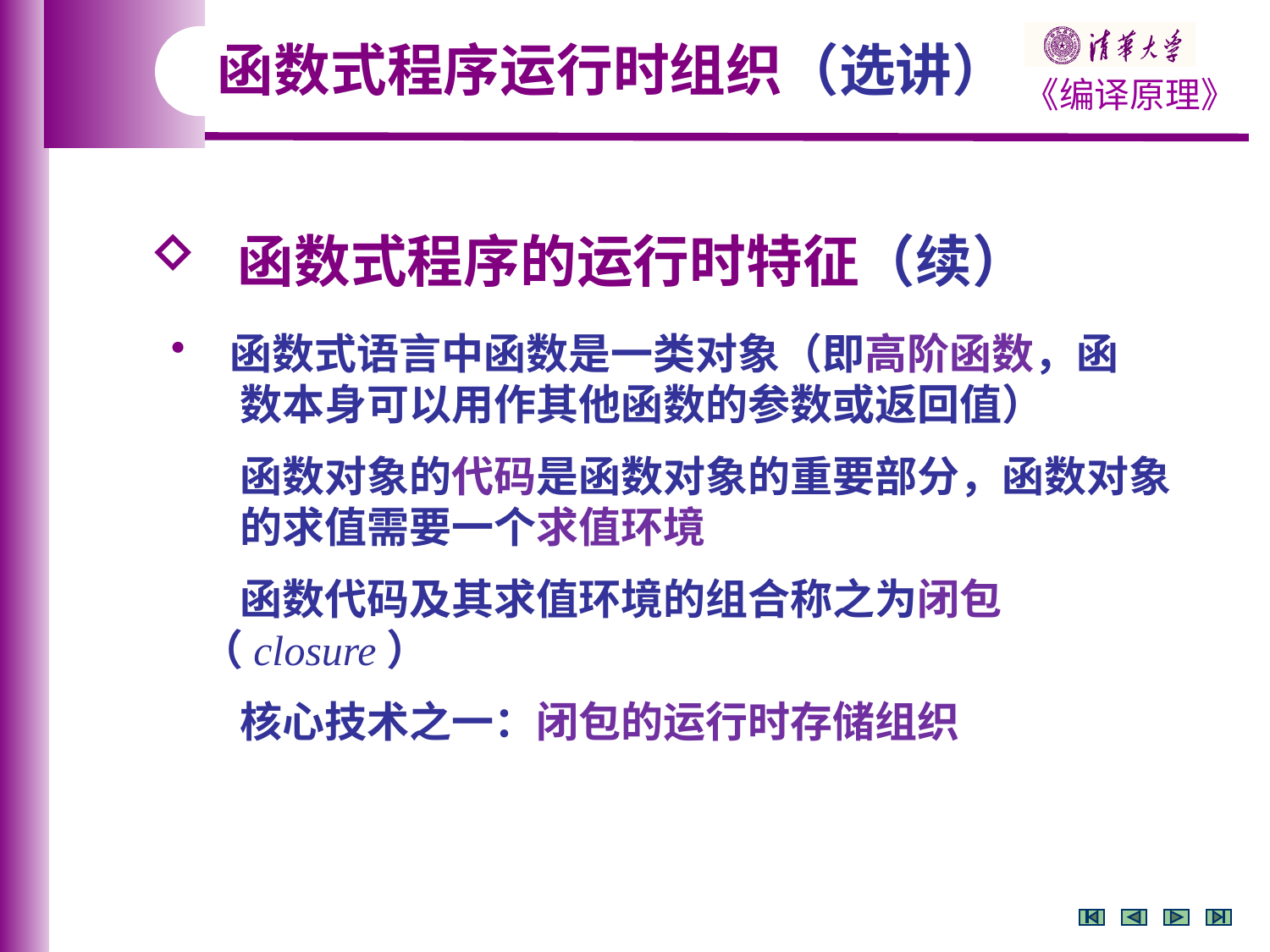

函数式程序运行时组织（选讲）
  函数式程序的运行时特征（续）

  函数式语言中函数是一类对象（即高阶函数，函
   数本身可以用作其他函数的参数或返回值）

   函数对象的代码是函数对象的重要部分，函数对象
   的求值需要一个求值环境

   函数代码及其求值环境的组合称之为闭包（closure）

   核心技术之一：闭包的运行时存储组织